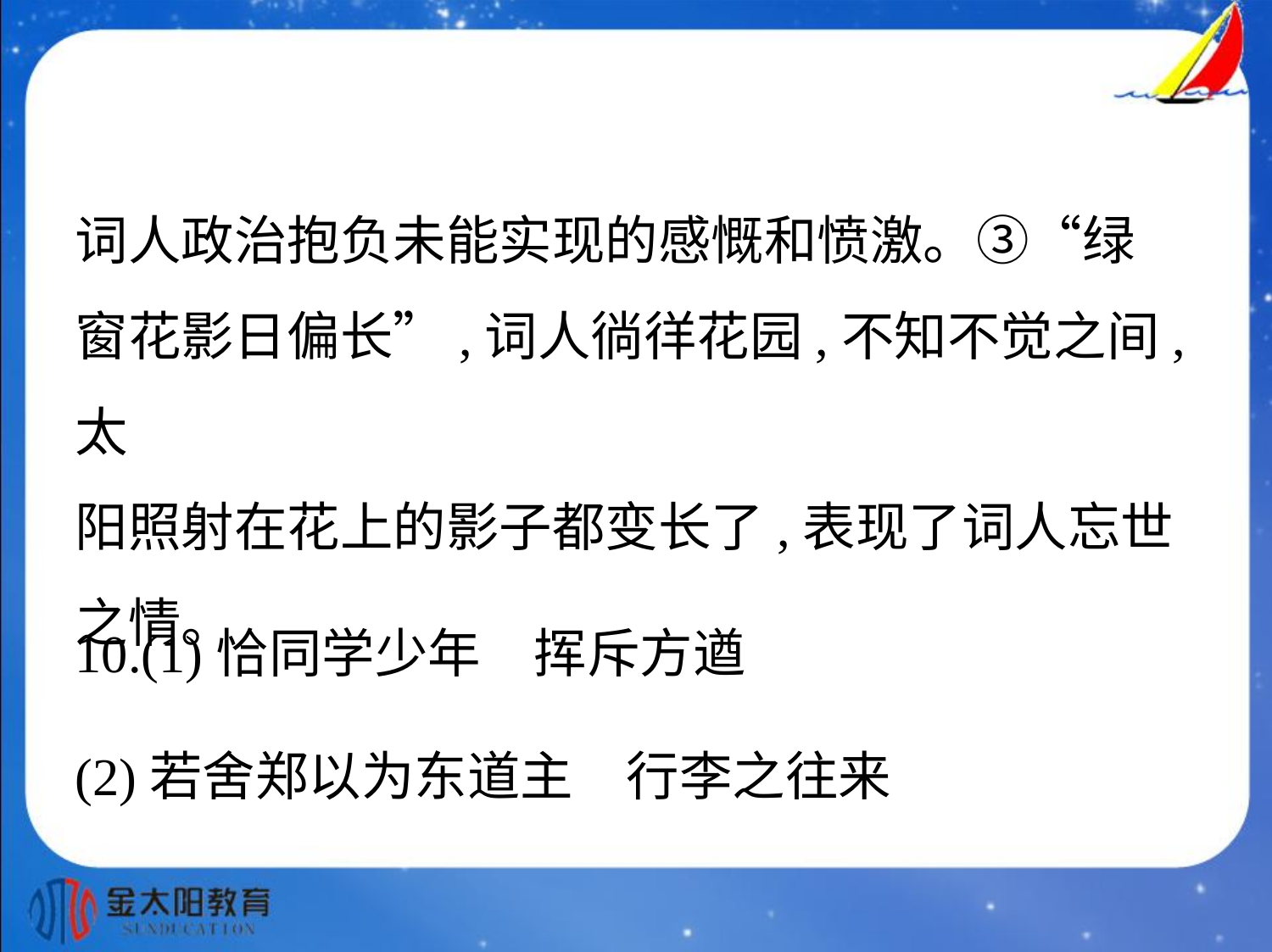

词人政治抱负未能实现的感慨和愤激。③“绿
窗花影日偏长”,词人徜徉花园,不知不觉之间,太
阳照射在花上的影子都变长了,表现了词人忘世
之情。
10.(1)恰同学少年　挥斥方遒
(2)若舍郑以为东道主　行李之往来